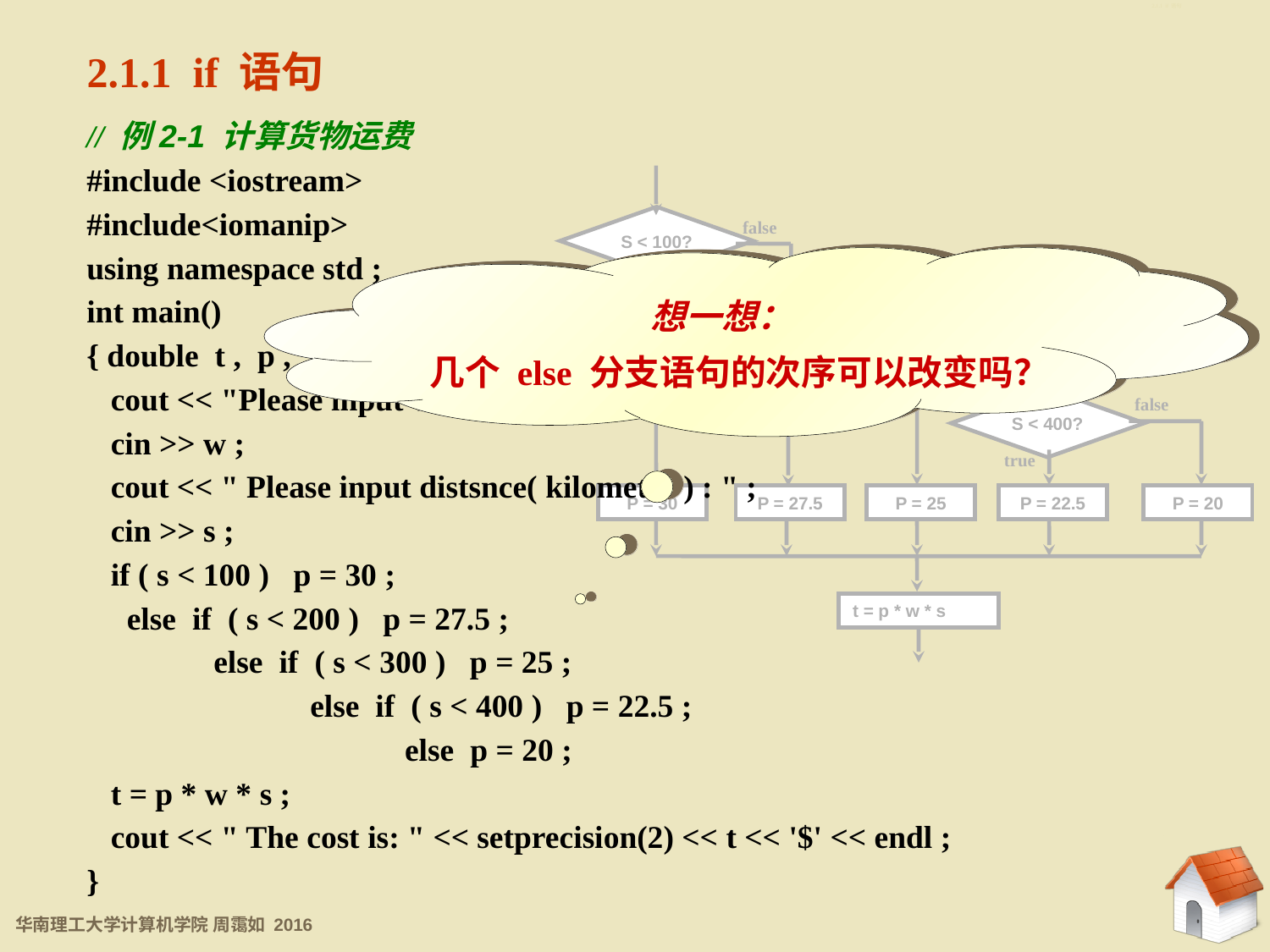

2.1.1  if 语句
2.1.1  if 语句
// 例2-1 计算货物运费
#include <iostream>
#include<iomanip>
using namespace std ;
int main()
{ double  t ,  p ,  w ,  s ;
   cout << "Please input weight( ton ) : " ;
   cin >> w ;
   cout << " Please input distsnce( kilometre ) : " ;
   cin >> s ;
   if ( s < 100 )   p = 30 ;
     else  if  ( s < 200 )   p = 27.5 ;
    	else  if  ( s < 300 )   p = 25 ;
    	            else  if  ( s < 400 )   p = 22.5 ;
    		        else  p = 20 ;
   t = p * w * s ;
   cout << " The cost is: " << setprecision(2) << t << '$' << endl ;
}

S < 100?

S < 200?

S < 300?

S < 400?

P = 30
P = 27.5
P = 25
P = 22.5
P = 20

t = p * w * s

false
true
false
true
false
true
false
true
想一想：
几个 else 分支语句的次序可以改变吗？